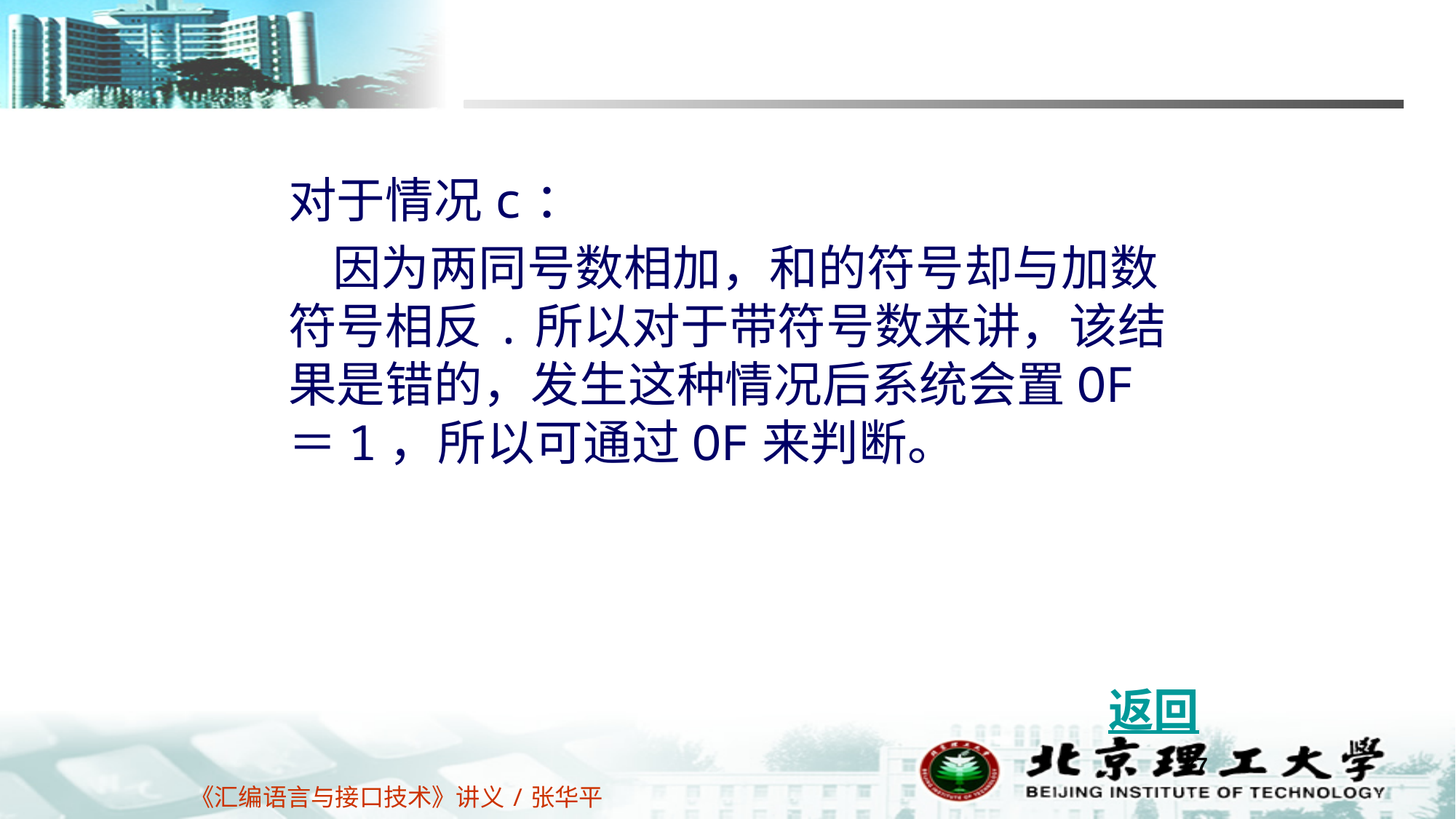

对于情况c：
	   因为两同号数相加，和的符号却与加数符号相反.所以对于带符号数来讲，该结果是错的，发生这种情况后系统会置OF＝1，所以可通过OF来判断。
返回
77